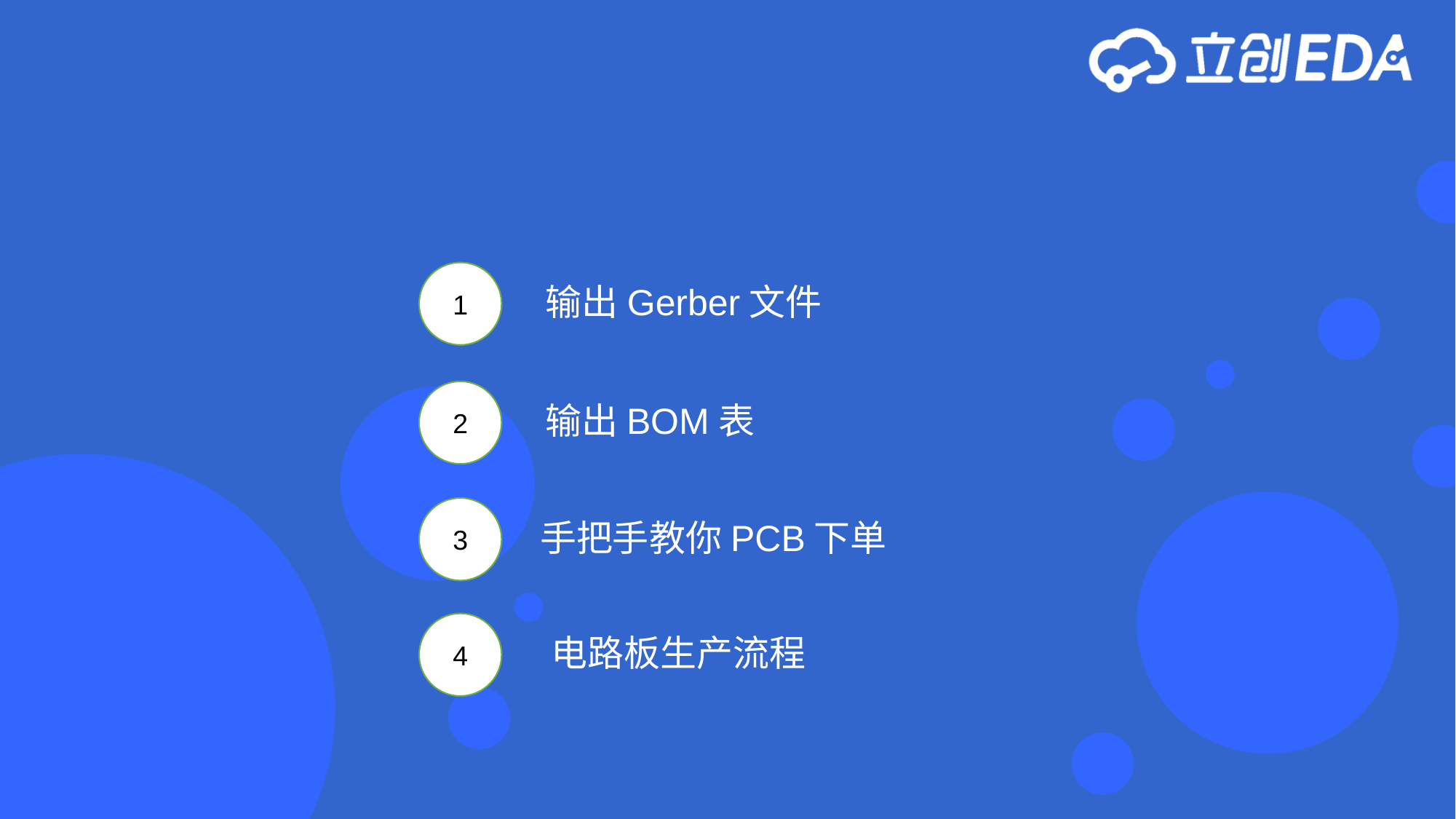

1
输出Gerber文件
2
输出BOM表
3
手把手教你PCB下单
4
电路板生产流程